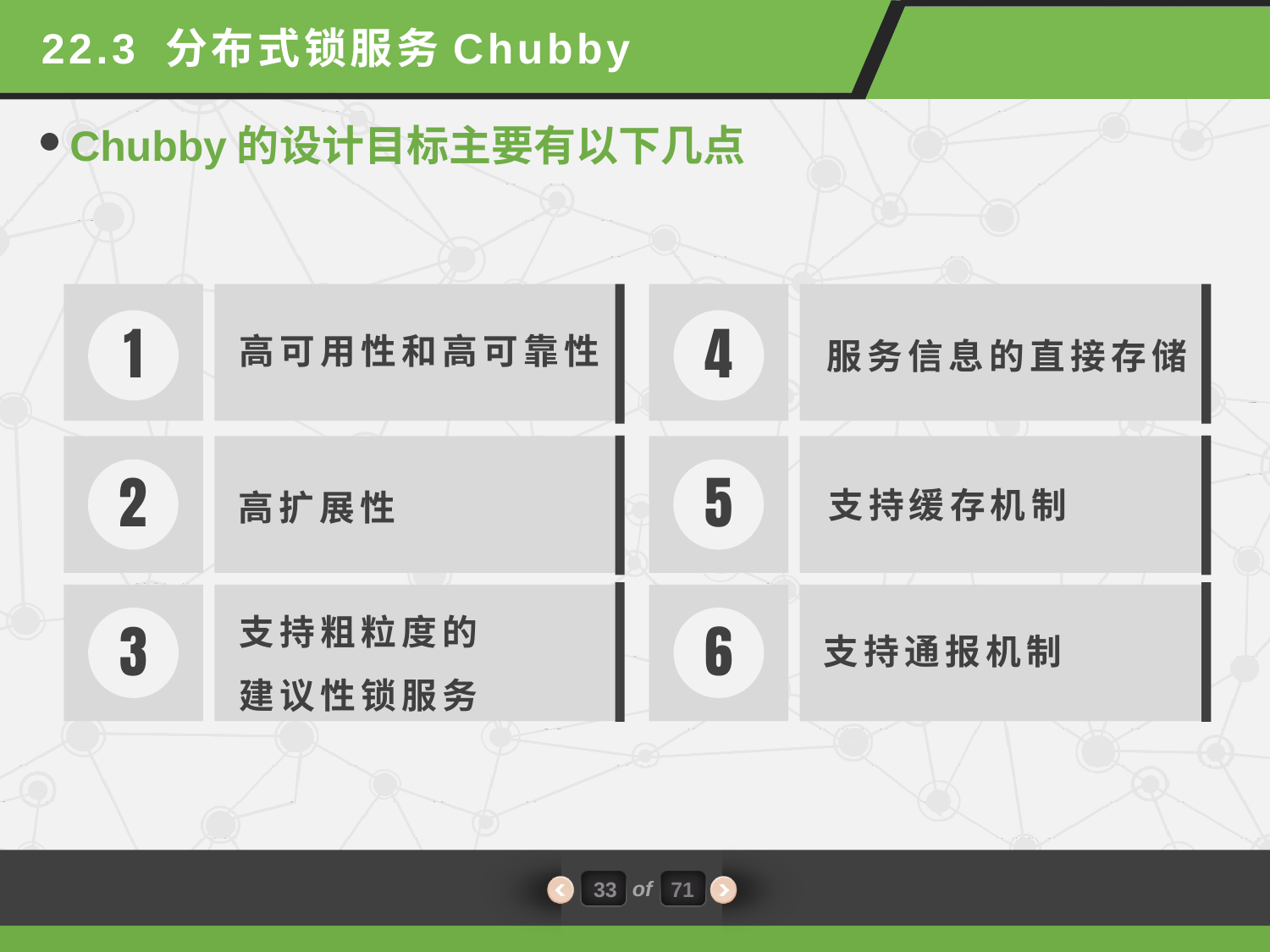

22.3 分布式锁服务Chubby
Chubby的设计目标主要有以下几点

1
4
高可用性和高可靠性
服务信息的直接存储

2
5
支持缓存机制
高扩展性
支持粗粒度的建议性锁服务

3
6
支持通报机制
33